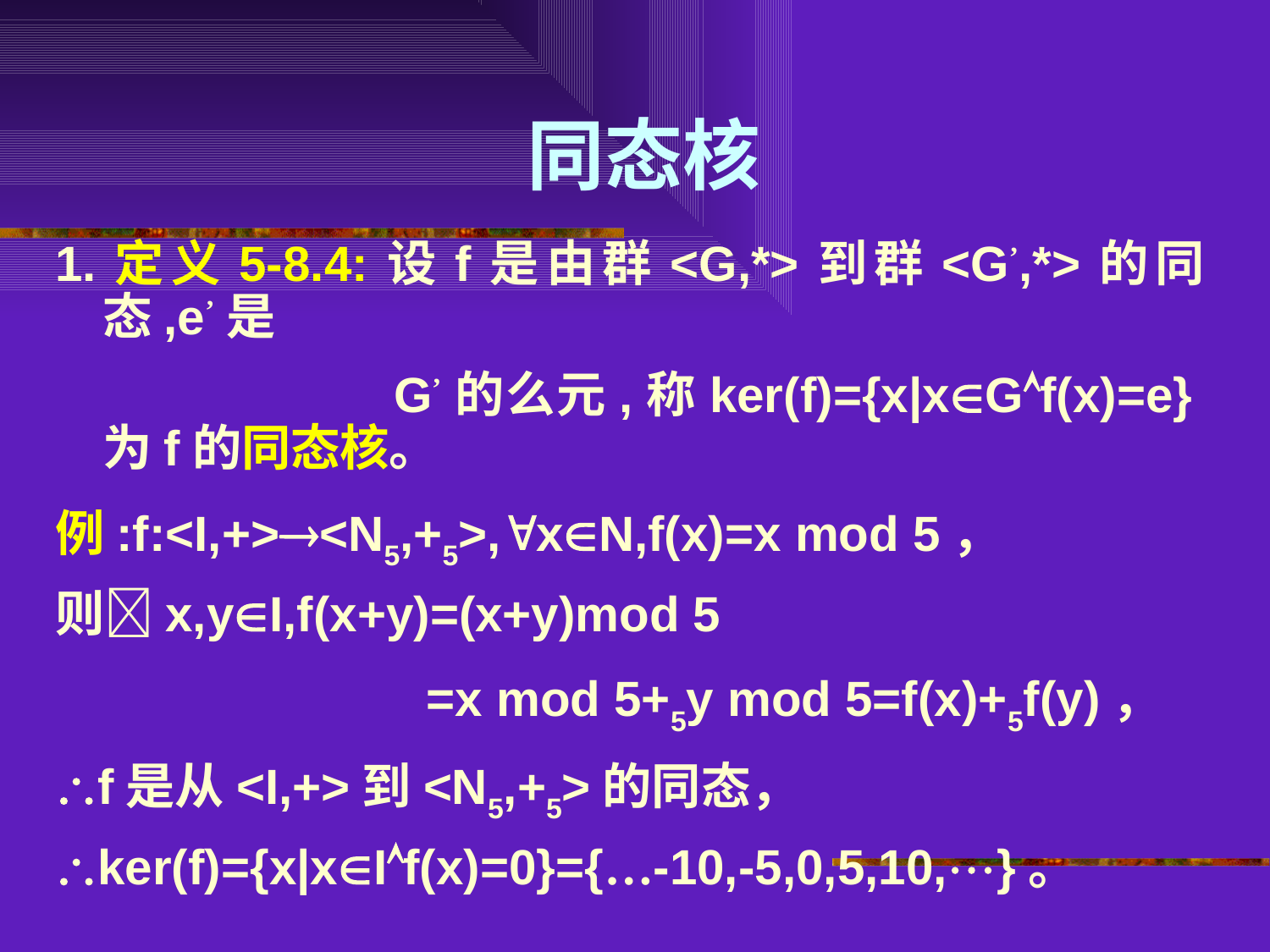

# 同态核
1.定义5-8.4:设f是由群<G,*>到群<G’,*>的同态,e’是
                      G’的么元,称ker(f)={x|x∈G∧f(x)=e}为f的同态核。
例:f:<I,+>→<N5,+5>,∀x∈N,f(x)=x mod 5，
则∀x,y∈I,f(x+y)=(x+y)mod 5
                           =x mod 5+5y mod 5=f(x)+5f(y)，
∴f是从<I,+>到<N5,+5>的同态，
∴ker(f)={x|x∈I∧f(x)=0}={…-10,-5,0,5,10,…}。